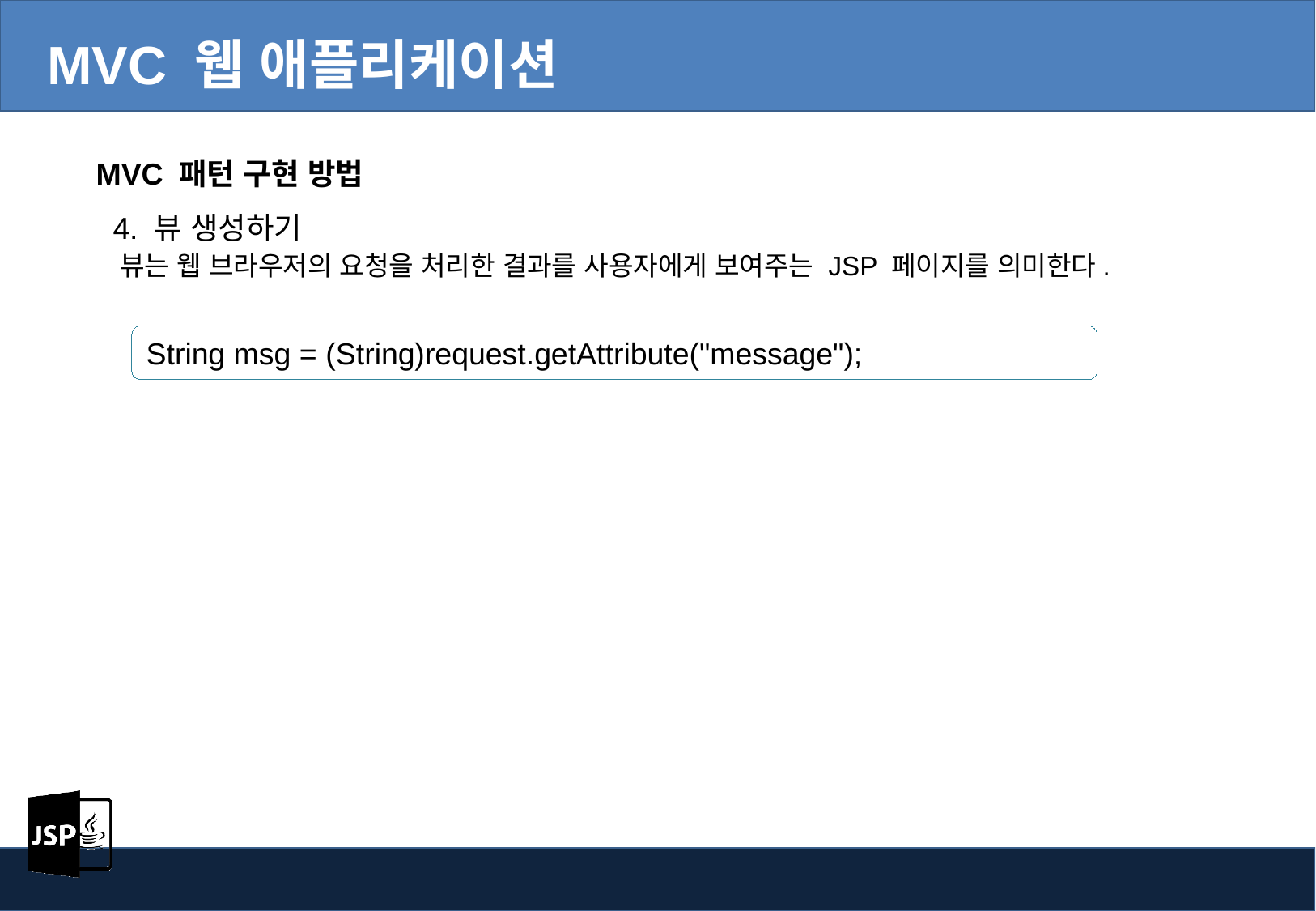

MVC 웹 애플리케이션
MVC 패턴 구현 방법
  4. 뷰 생성하기
  뷰는 웹 브라우저의 요청을 처리한 결과를 사용자에게 보여주는 JSP 페이지를 의미한다.
String msg = (String)request.getAttribute("message");